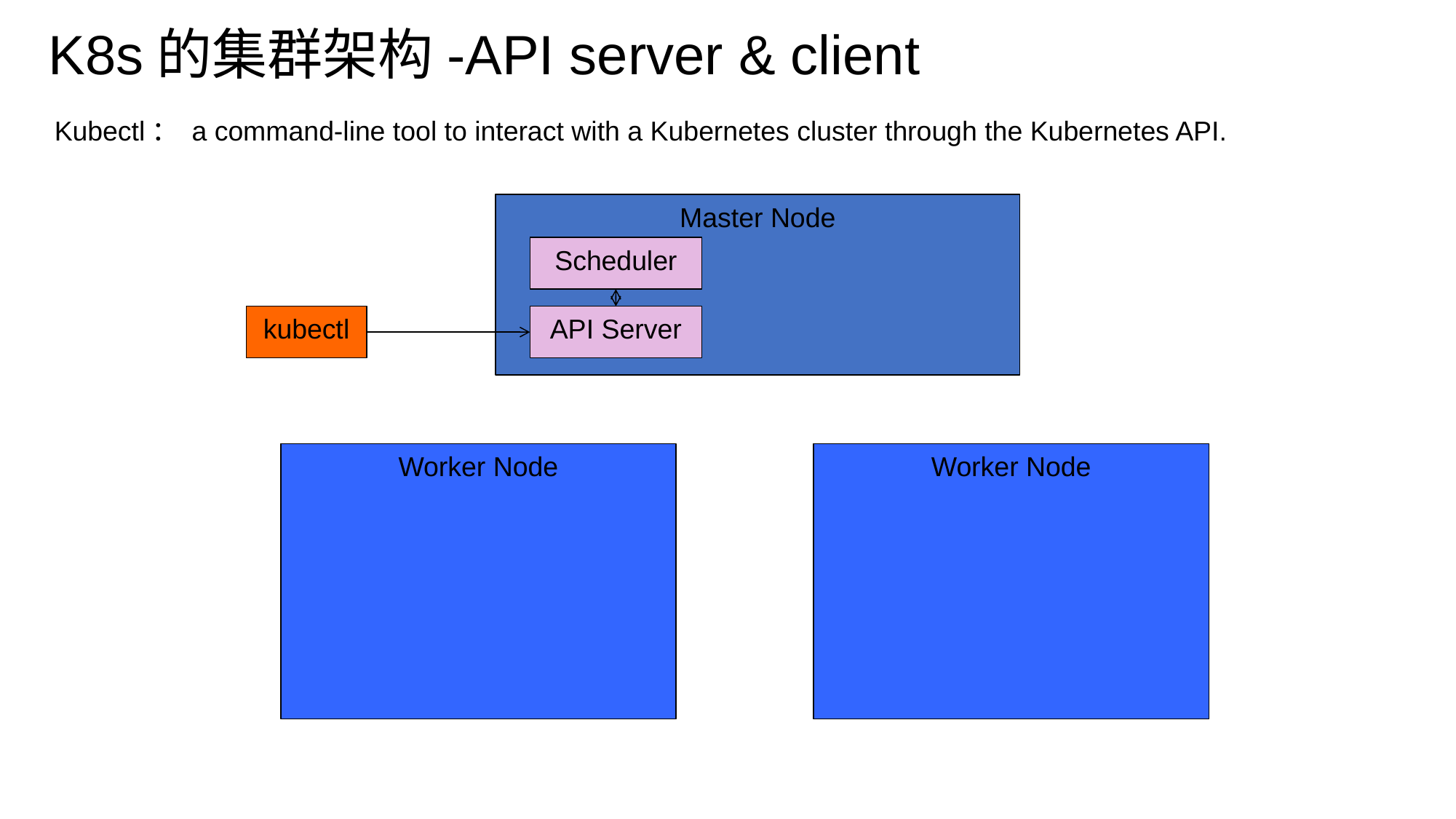

# K8s的集群架构-API server & client
Kubectl： a command-line tool to interact with a Kubernetes cluster through the Kubernetes API.
Master Node

Scheduler
kubectl
API Server
Worker Node
Worker Node